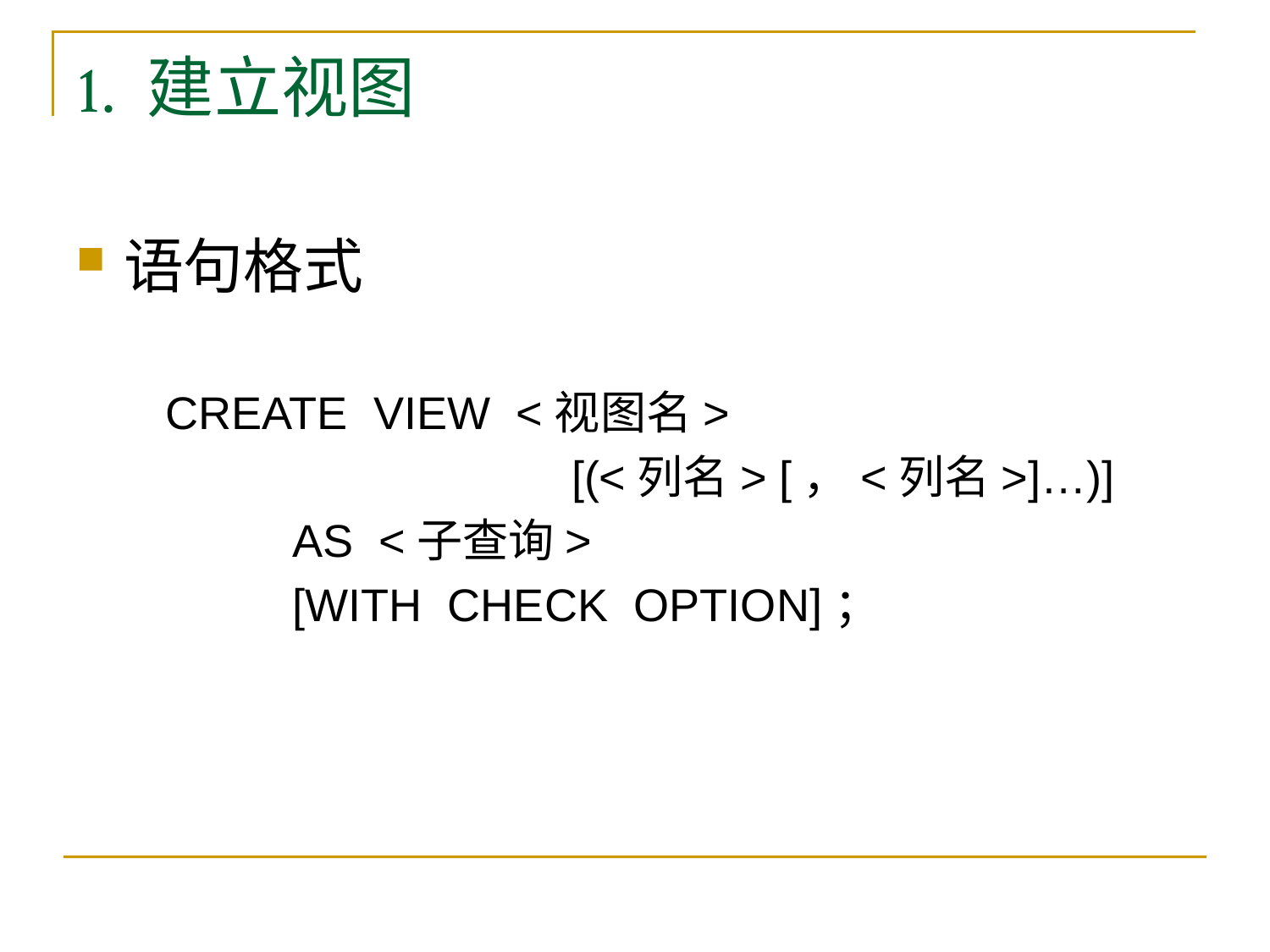

# 1. 建立视图
语句格式

       CREATE  VIEW  <视图名>
                                       [(<列名> [，<列名>]…)]
                 AS  <子查询>
                 [WITH  CHECK  OPTION]；